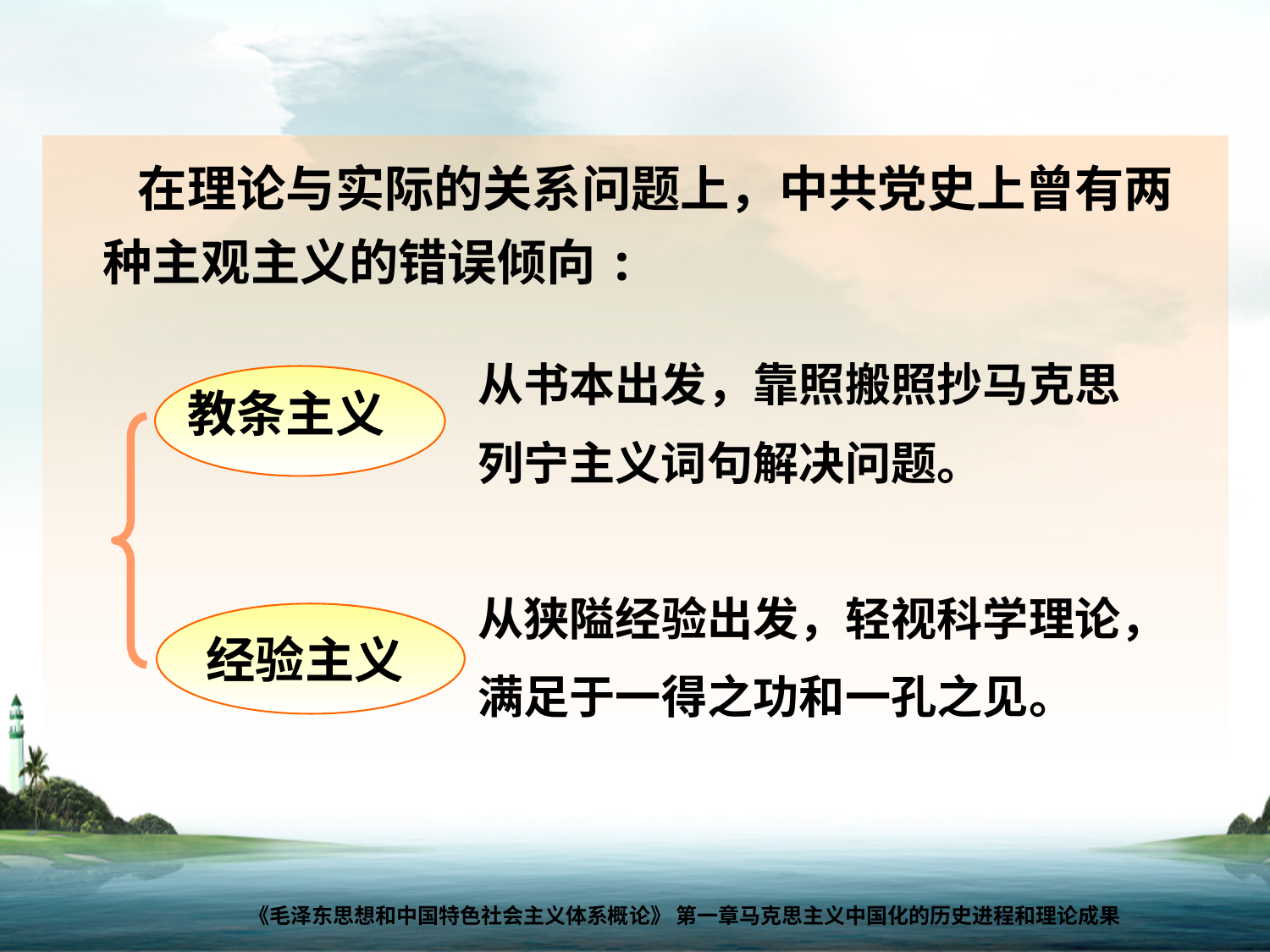

在理论与实际的关系问题上，中共党史上曾有两种主观主义的错误倾向:

从书本出发，靠照搬照抄马克思
列宁主义词句解决问题。

从狭隘经验出发，轻视科学理论，
满足于一得之功和一孔之见。

教条主义

经验主义
《毛泽东思想和中国特色社会主义体系概论》 第一章马克思主义中国化的历史进程和理论成果